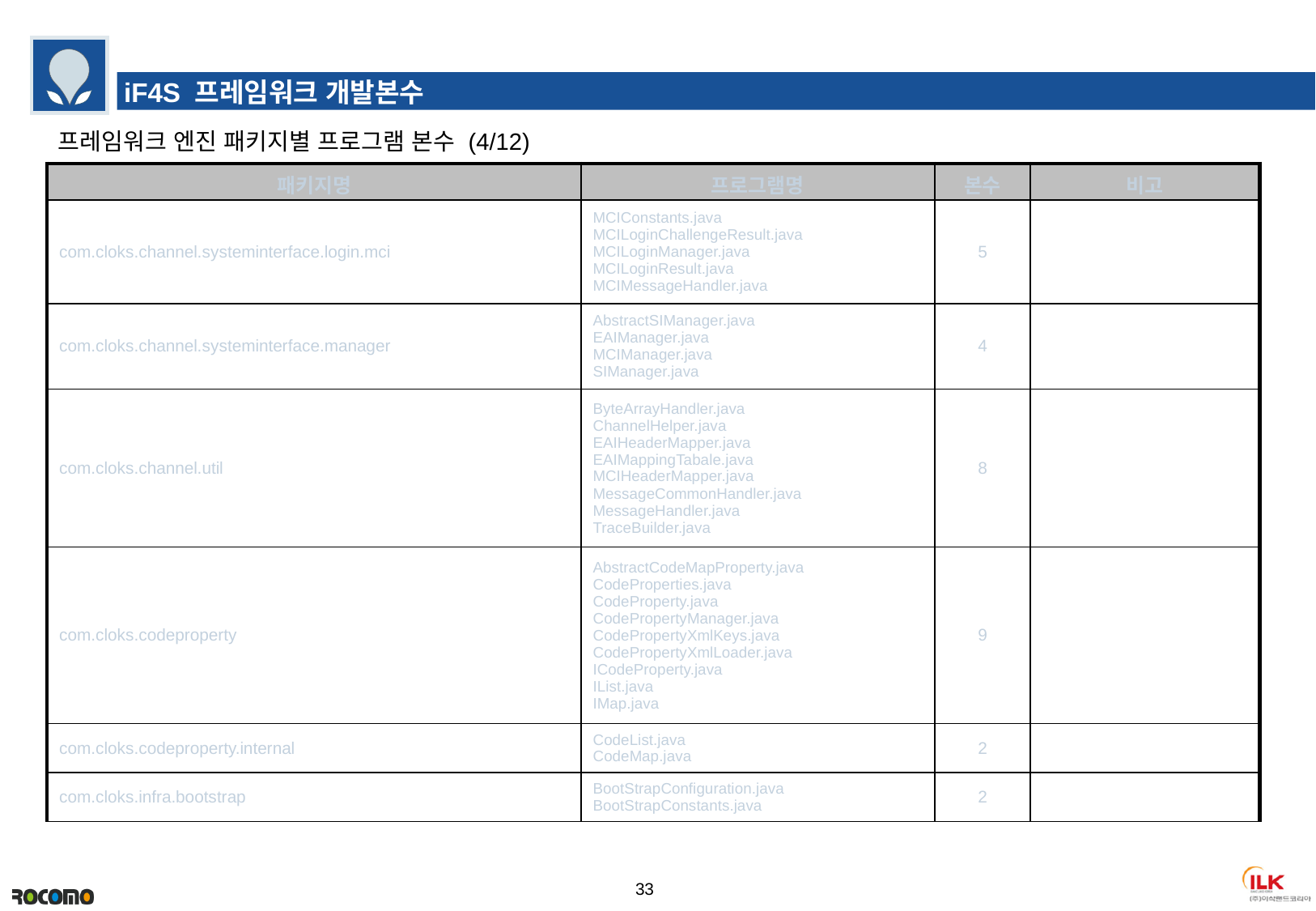

iF4S 프레임워크 개발본수
프레임워크 엔진 패키지별 프로그램 본수 (4/12)
| 패키지명 | 프로그램명 | 본수 | 비고 |
| --- | --- | --- | --- |
| com.cloks.channel.systeminterface.login.mci | MCIConstants.java MCILoginChallengeResult.java MCILoginManager.java MCILoginResult.java MCIMessageHandler.java | 5 |  |
| com.cloks.channel.systeminterface.manager | AbstractSIManager.java EAIManager.java MCIManager.java SIManager.java | 4 |  |
| com.cloks.channel.util | ByteArrayHandler.java ChannelHelper.java EAIHeaderMapper.java EAIMappingTabale.java MCIHeaderMapper.java MessageCommonHandler.java MessageHandler.java TraceBuilder.java | 8 |  |
| com.cloks.codeproperty | AbstractCodeMapProperty.java CodeProperties.java CodeProperty.java CodePropertyManager.java CodePropertyXmlKeys.java CodePropertyXmlLoader.java ICodeProperty.java IList.java IMap.java | 9 |  |
| com.cloks.codeproperty.internal | CodeList.java CodeMap.java | 2 |  |
| com.cloks.infra.bootstrap | BootStrapConfiguration.java BootStrapConstants.java | 2 |  |